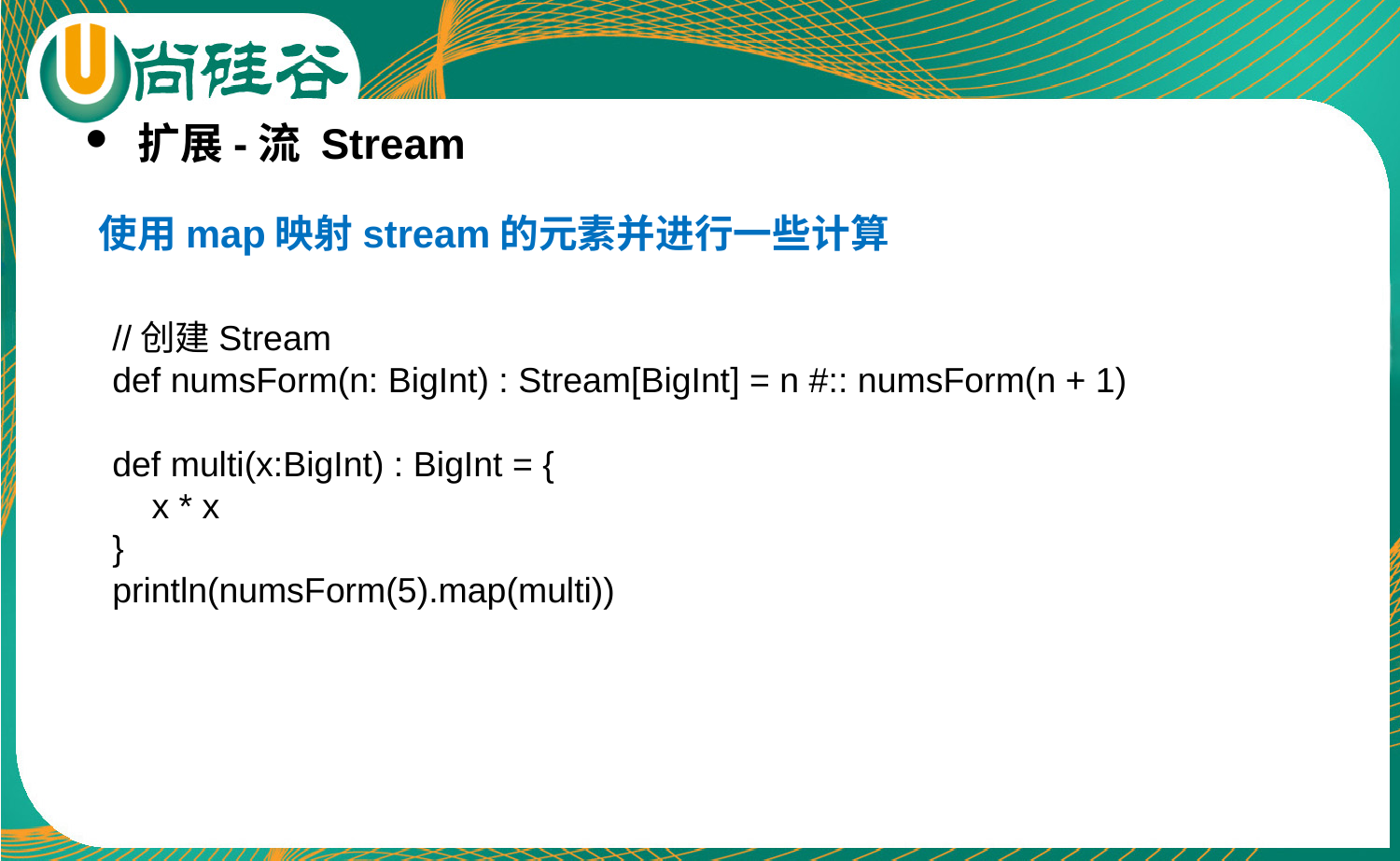

扩展-流 Stream

使用map映射stream的元素并进行一些计算

//创建Stream
def numsForm(n: BigInt) : Stream[BigInt] = n #:: numsForm(n + 1)

def multi(x:BigInt) : BigInt = {
    x * x
}
println(numsForm(5).map(multi))